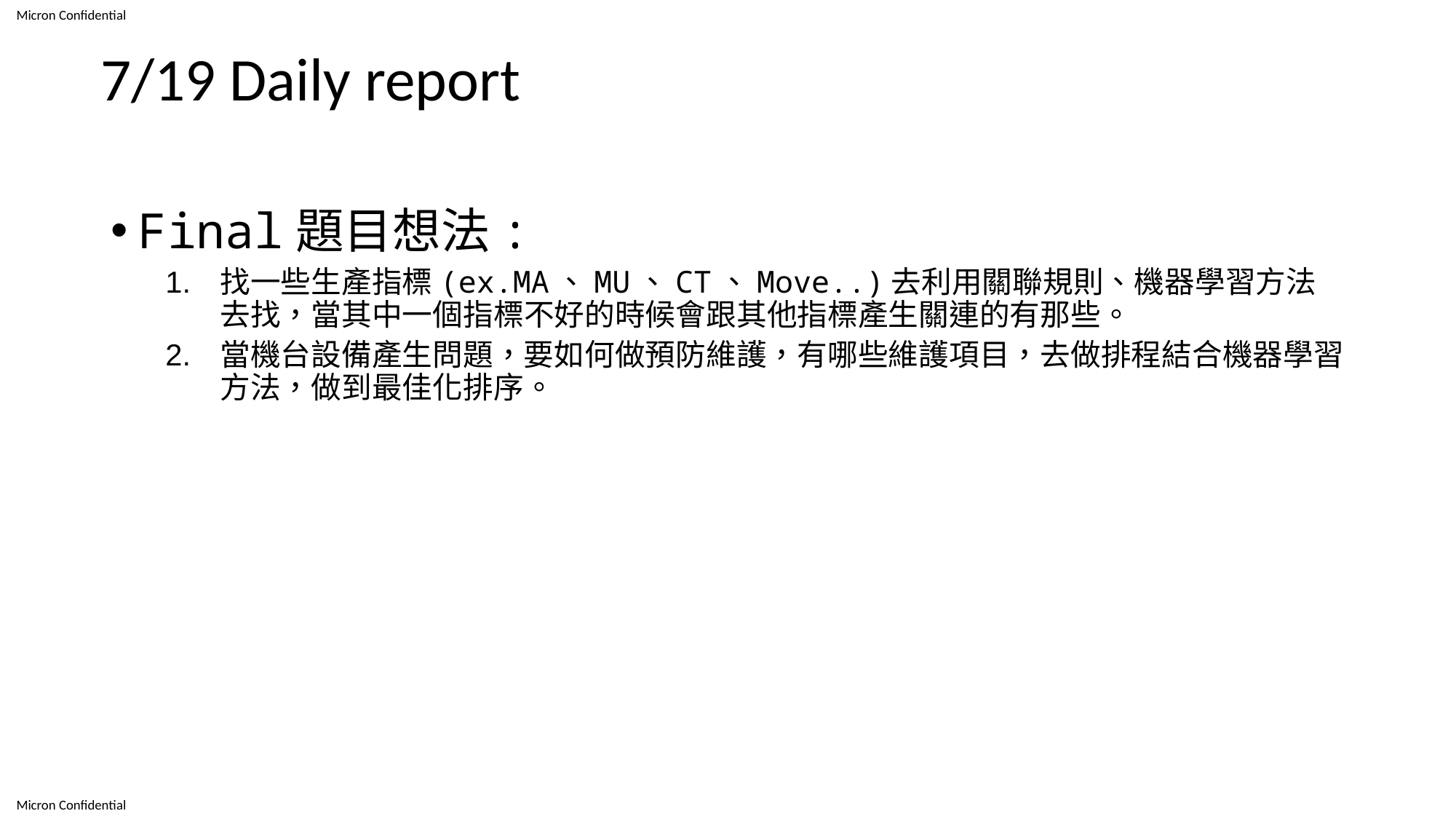

# 7/19 Daily report

Final題目想法:
找一些生產指標(ex.MA、MU、CT、Move..)去利用關聯規則、機器學習方法去找，當其中一個指標不好的時候會跟其他指標產生關連的有那些。
當機台設備產生問題，要如何做預防維護，有哪些維護項目，去做排程結合機器學習方法，做到最佳化排序。